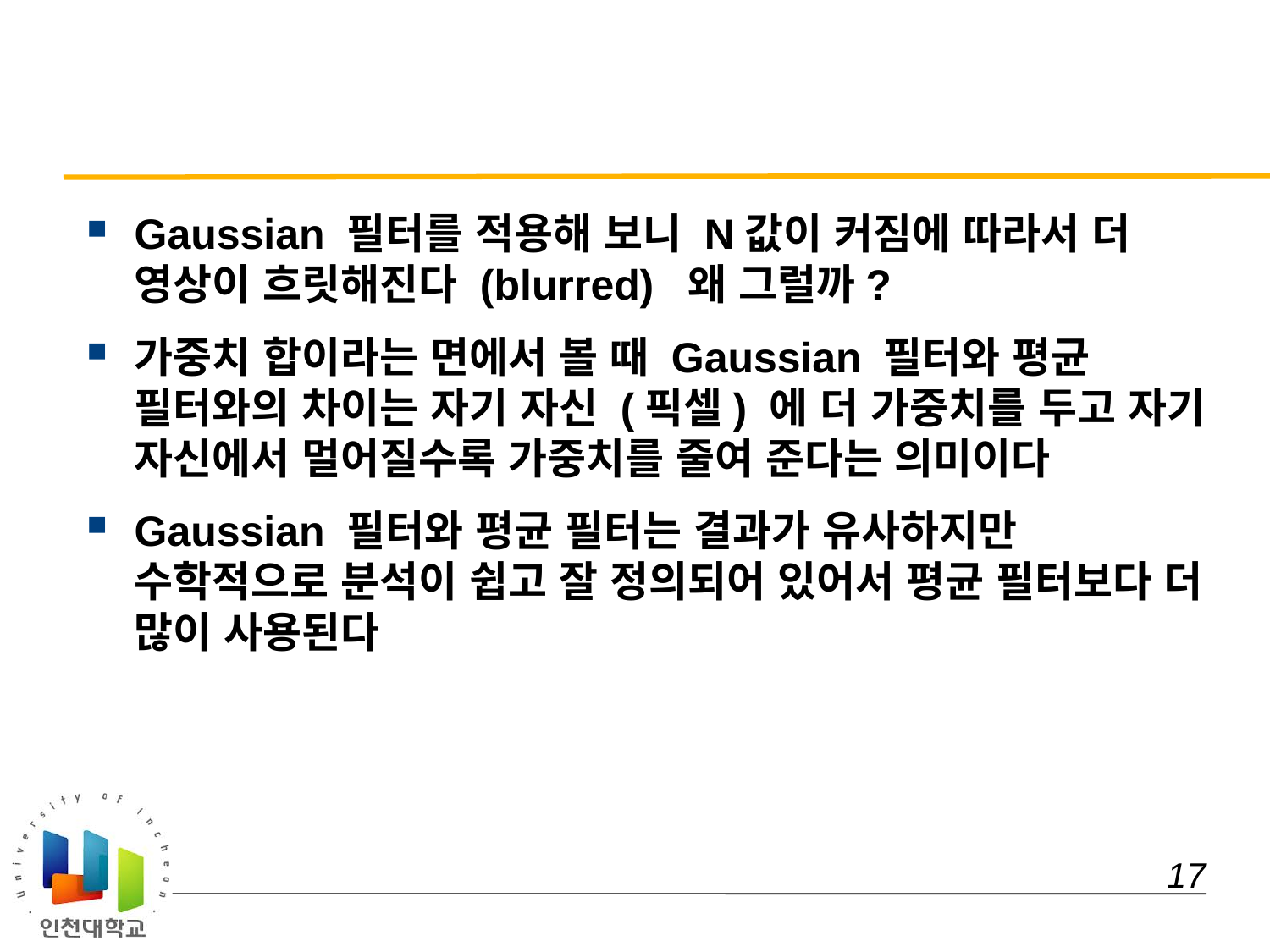

#
Gaussian 필터를 적용해 보니 N값이 커짐에 따라서 더 영상이 흐릿해진다 (blurred)  왜 그럴까?
가중치 합이라는 면에서 볼 때 Gaussian 필터와 평균 필터와의 차이는 자기 자신 (픽셀) 에 더 가중치를 두고 자기 자신에서 멀어질수록 가중치를 줄여 준다는 의미이다
Gaussian 필터와 평균 필터는 결과가 유사하지만 수학적으로 분석이 쉽고 잘 정의되어 있어서 평균 필터보다 더 많이 사용된다

 17